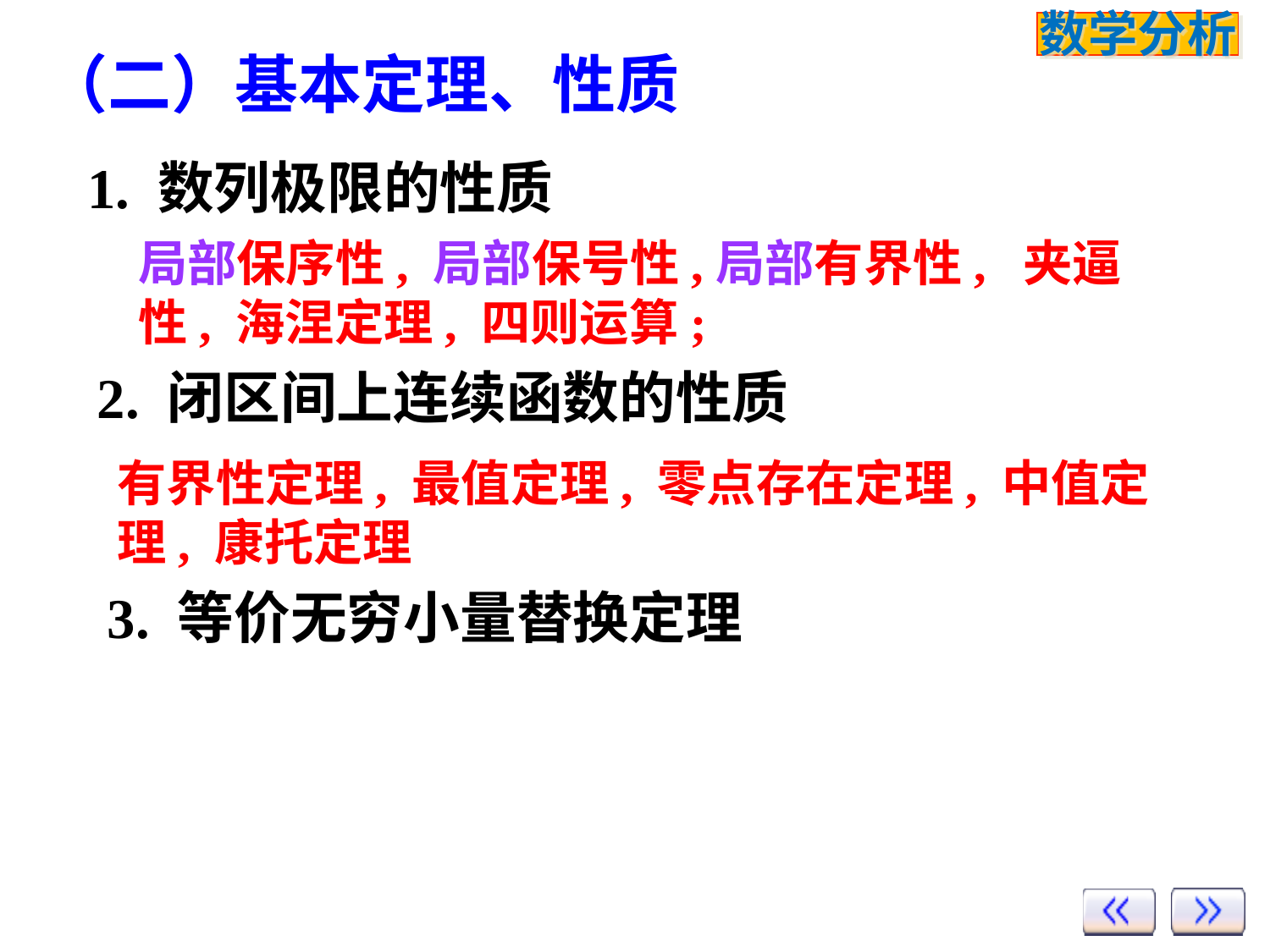

（二）基本定理、性质
1. 数列极限的性质
局部保序性, 局部保号性,局部有界性,  夹逼性, 海涅定理, 四则运算;
2. 闭区间上连续函数的性质
有界性定理, 最值定理, 零点存在定理, 中值定理, 康托定理
3. 等价无穷小量替换定理